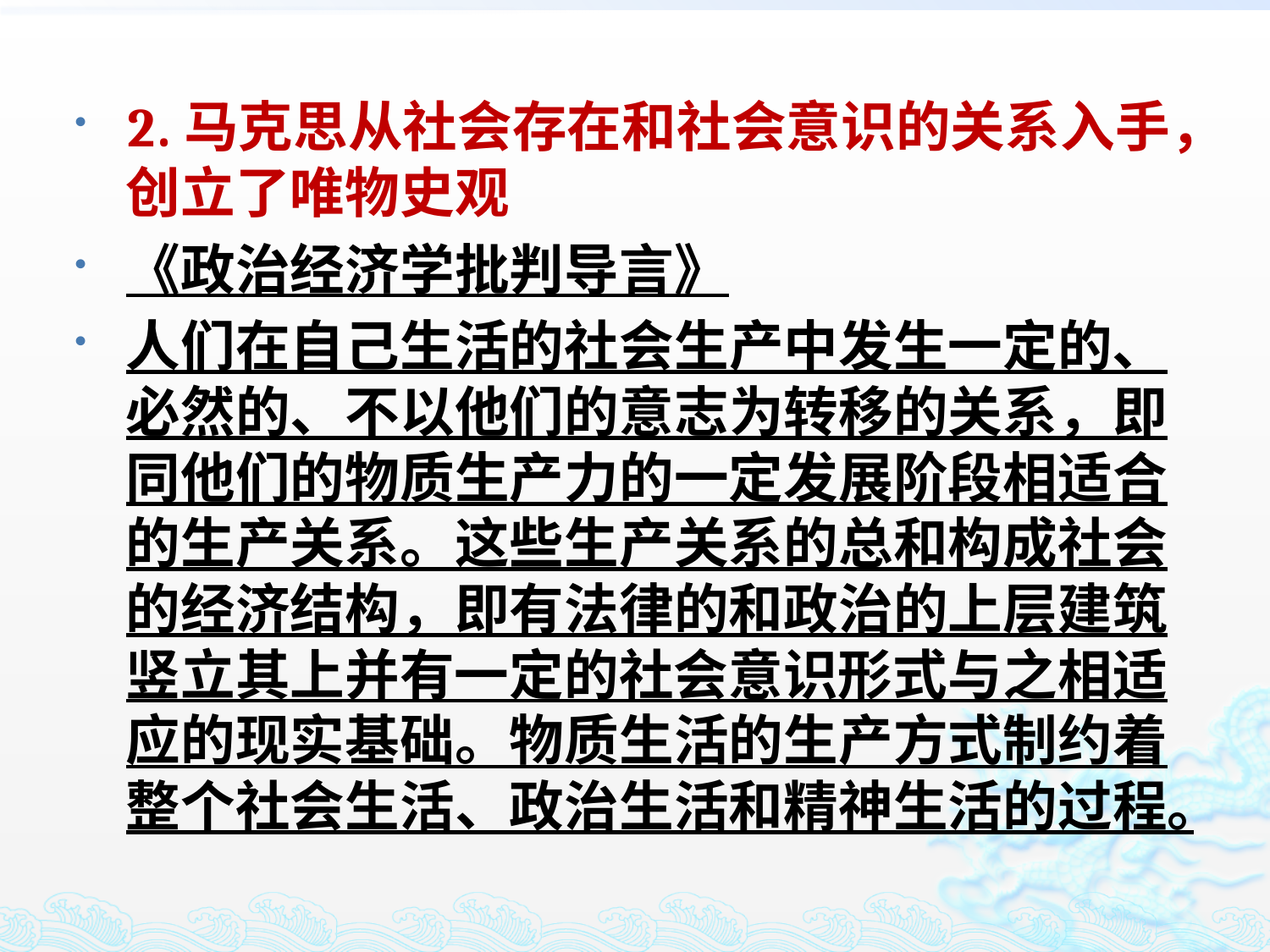

2.马克思从社会存在和社会意识的关系入手，创立了唯物史观
《政治经济学批判导言》
人们在自己生活的社会生产中发生一定的、必然的、不以他们的意志为转移的关系，即同他们的物质生产力的一定发展阶段相适合的生产关系。这些生产关系的总和构成社会的经济结构，即有法律的和政治的上层建筑竖立其上并有一定的社会意识形式与之相适应的现实基础。物质生活的生产方式制约着整个社会生活、政治生活和精神生活的过程。